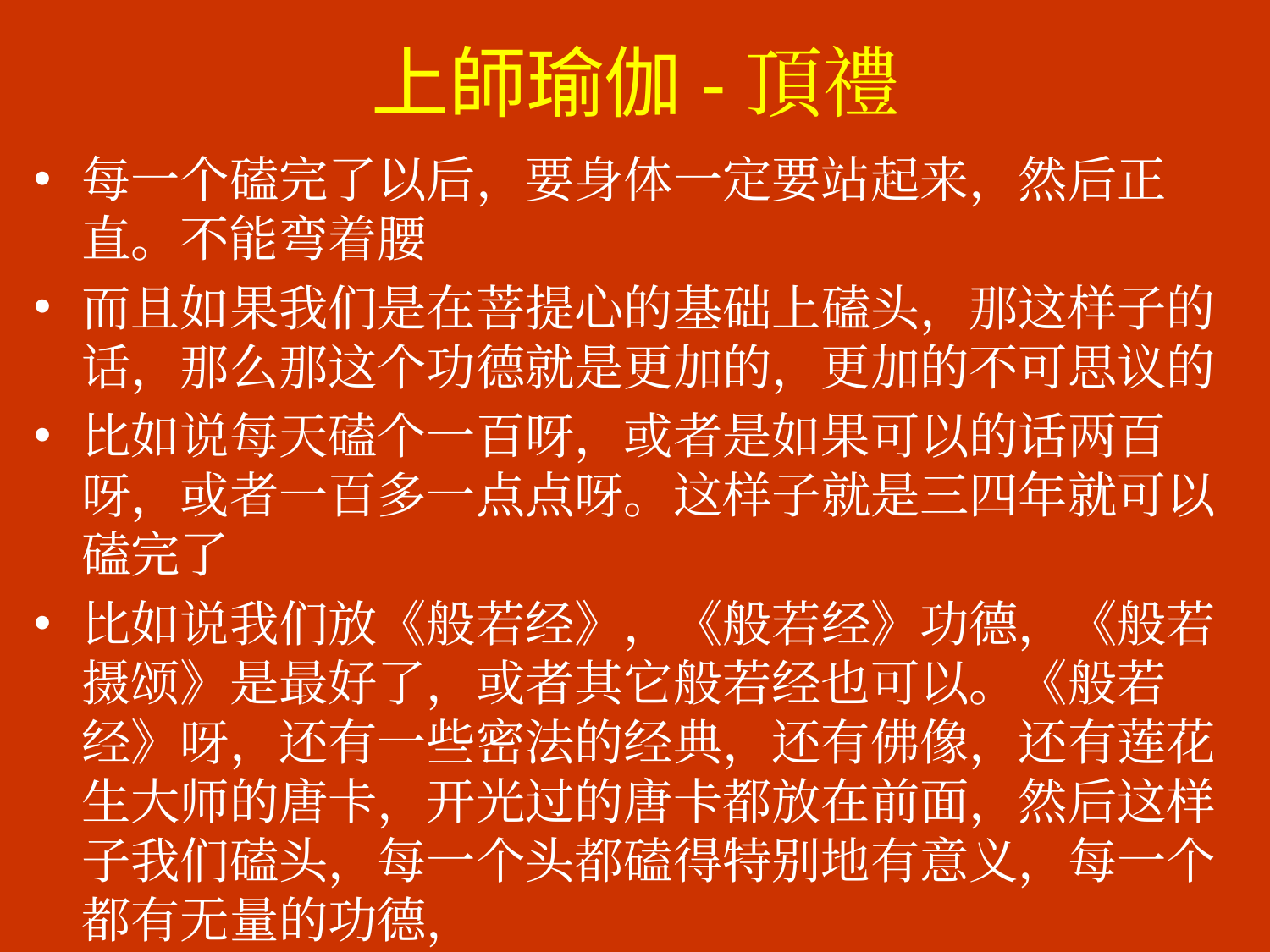

# 上師瑜伽-頂禮
每一个磕完了以后，要身体一定要站起来，然后正直。不能弯着腰
而且如果我们是在菩提心的基础上磕头，那这样子的话，那么那这个功德就是更加的，更加的不可思议的
比如说每天磕个一百呀，或者是如果可以的话两百呀，或者一百多一点点呀。这样子就是三四年就可以磕完了
比如说我们放《般若经》，《般若经》功德，《般若摄颂》是最好了，或者其它般若经也可以。《般若经》呀，还有一些密法的经典，还有佛像，还有莲花生大师的唐卡，开光过的唐卡都放在前面，然后这样子我们磕头，每一个头都磕得特别地有意义，每一个都有无量的功德，